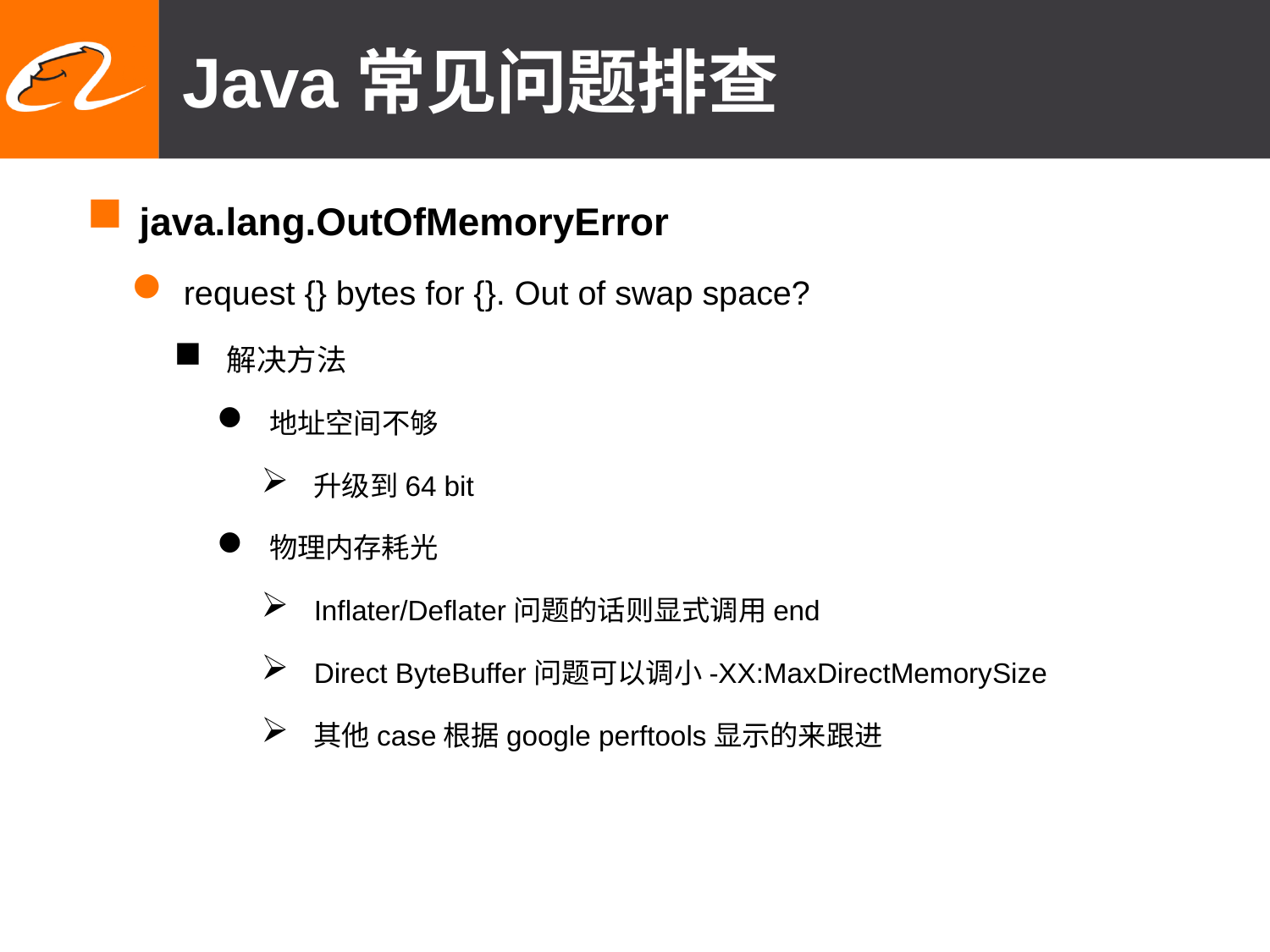

# Java常见问题排查
java.lang.OutOfMemoryError
request {} bytes for {}. Out of swap space?
解决方法
地址空间不够
升级到64 bit
物理内存耗光
Inflater/Deflater问题的话则显式调用end
Direct ByteBuffer问题可以调小-XX:MaxDirectMemorySize
其他case根据google perftools显示的来跟进